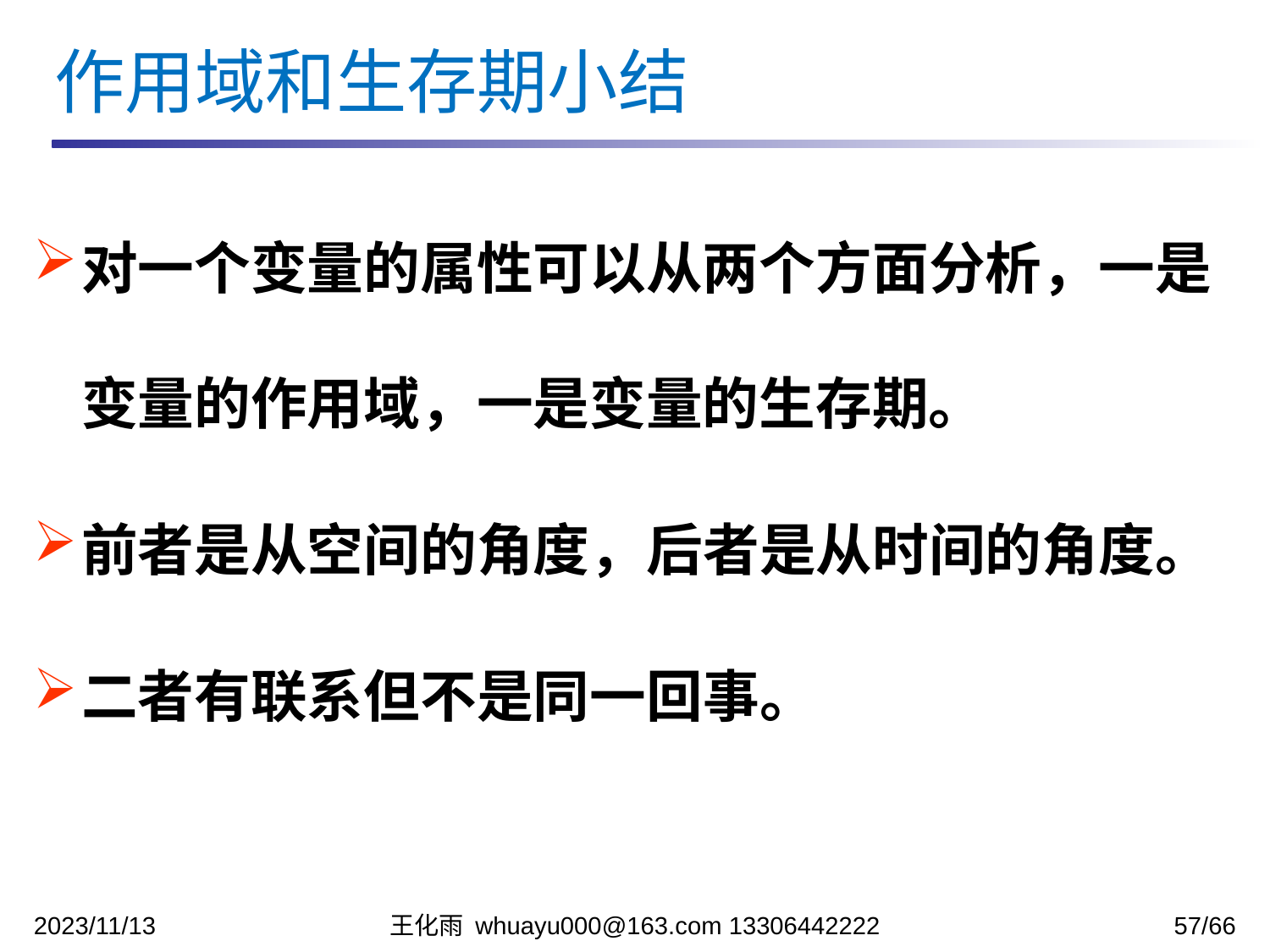

作用域和生存期小结
对一个变量的属性可以从两个方面分析，一是变量的作用域，一是变量的生存期。
前者是从空间的角度，后者是从时间的角度。
二者有联系但不是同一回事。
2023/11/13
王化雨 whuayu000@163.com 13306442222
57/66